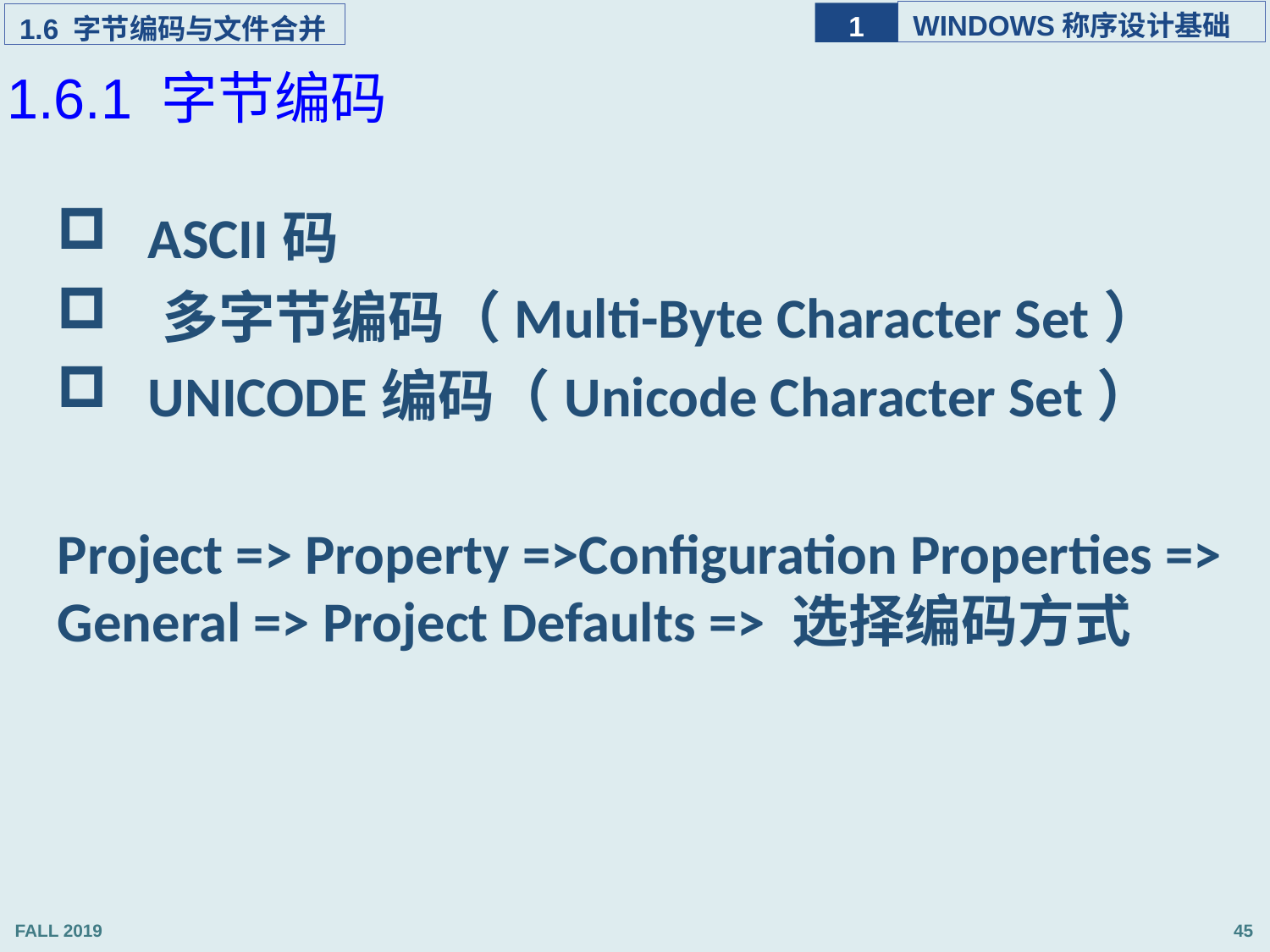

1.6.1 字节编码
   ASCII码
   多字节编码（Multi-Byte Character Set）
   UNICODE编码（Unicode Character Set）

Project => Property =>Configuration Properties => General => Project Defaults => 选择编码方式